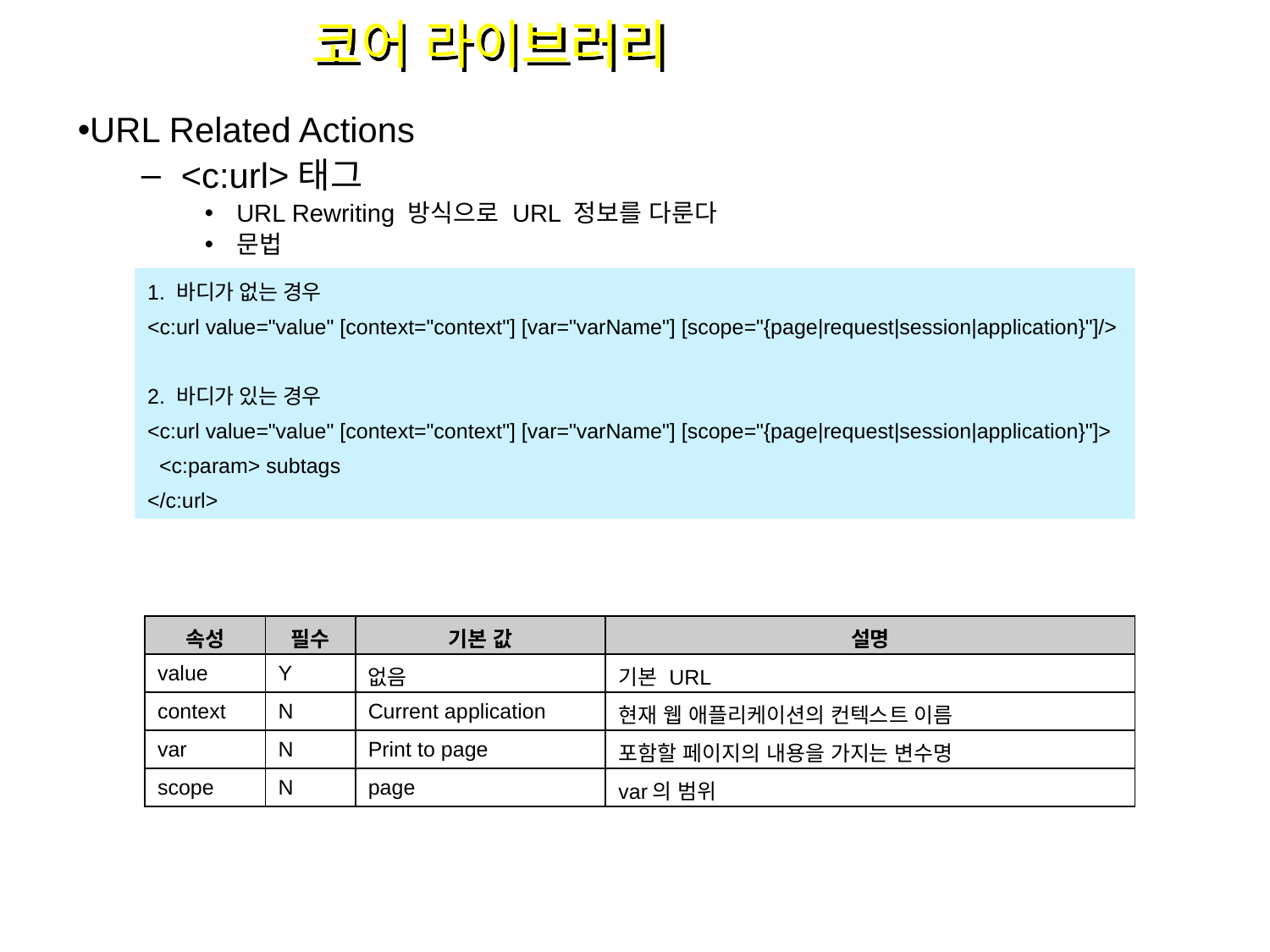

코어 라이브러리
URL Related Actions
<c:url>태그
URL Rewriting 방식으로 URL 정보를 다룬다
문법

1. 바디가 없는 경우
<c:url value="value" [context="context"] [var="varName"] [scope="{page|request|session|application}"]/>

2. 바디가 있는 경우
<c:url value="value" [context="context"] [var="varName"] [scope="{page|request|session|application}"]>
  <c:param> subtags
</c:url>

| 속성 | 필수 | 기본 값 | 설명 |
| --- | --- | --- | --- |
| value | Y | 없음 | 기본 URL |
| context | N | Current application | 현재 웹 애플리케이션의 컨텍스트 이름 |
| var | N | Print to page | 포함할 페이지의 내용을 가지는 변수명 |
| scope | N | page | var의 범위 |